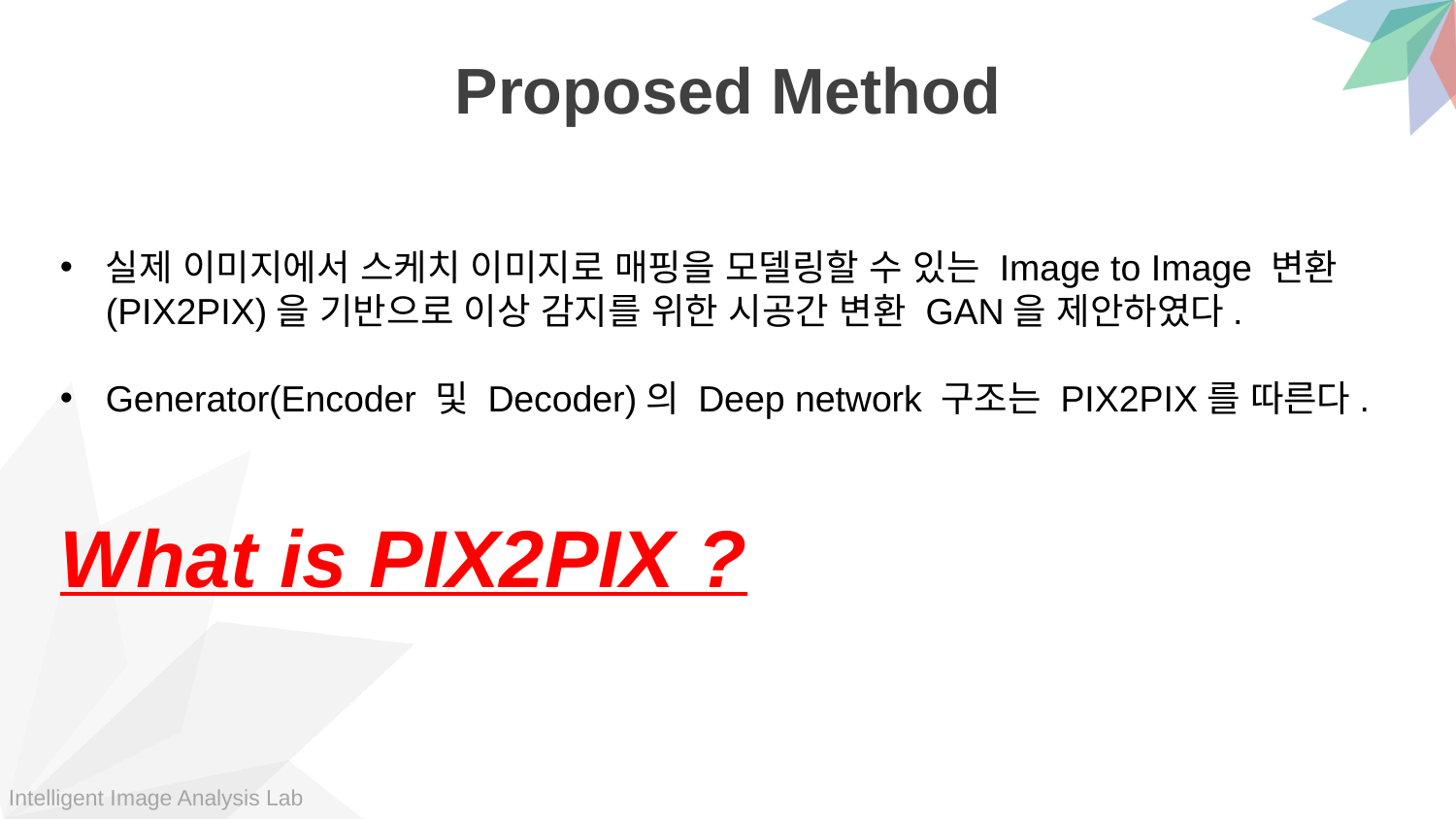

Proposed Method
실제 이미지에서 스케치 이미지로 매핑을 모델링할 수 있는 Image to Image 변환(PIX2PIX)을 기반으로 이상 감지를 위한 시공간 변환 GAN을 제안하였다.

Generator(Encoder 및 Decoder)의 Deep network 구조는 PIX2PIX를 따른다.

What is PIX2PIX ?